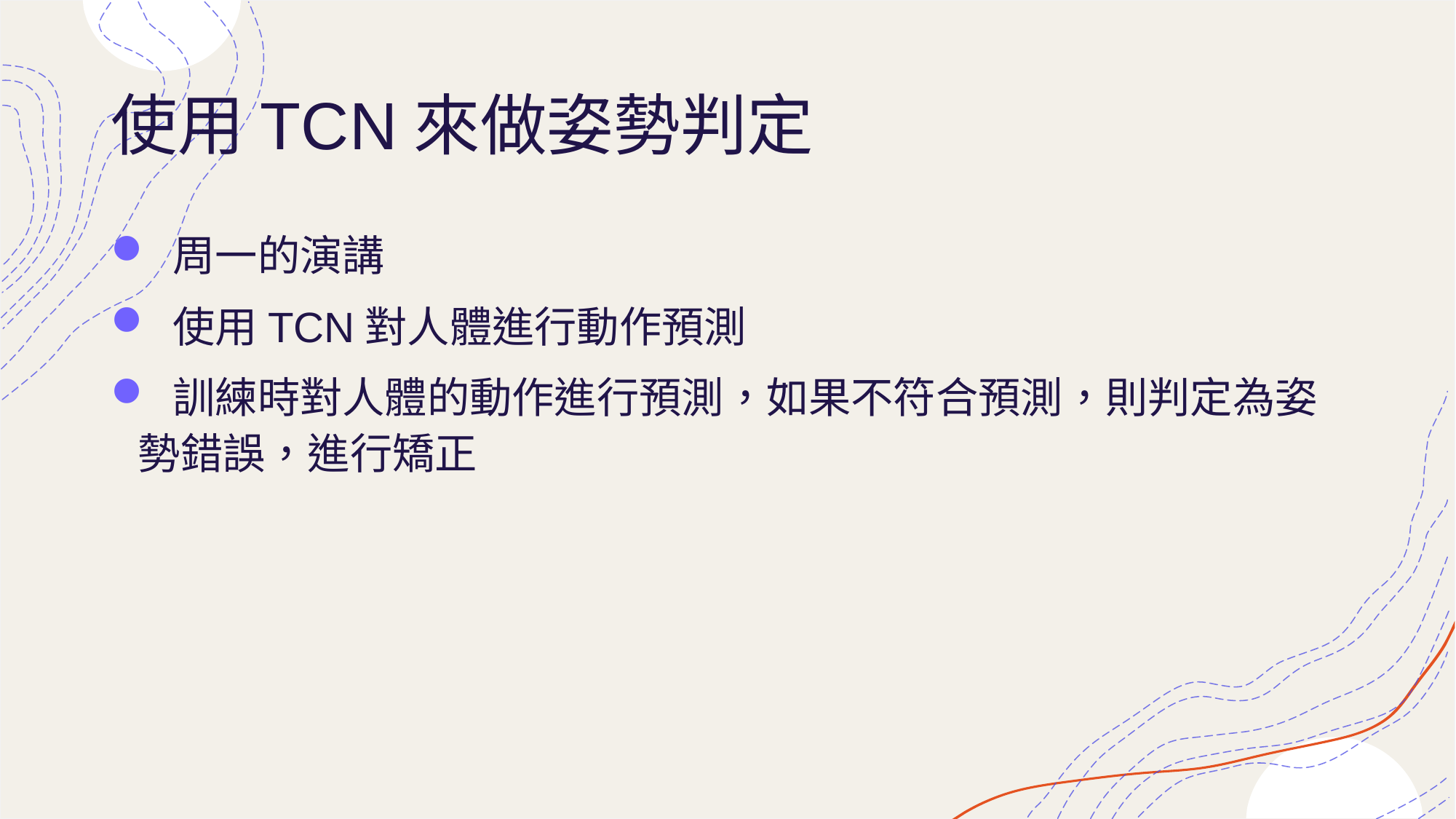

# 使用TCN來做姿勢判定
 周一的演講
 使用TCN對人體進行動作預測
 訓練時對人體的動作進行預測，如果不符合預測，則判定為姿勢錯誤，進行矯正